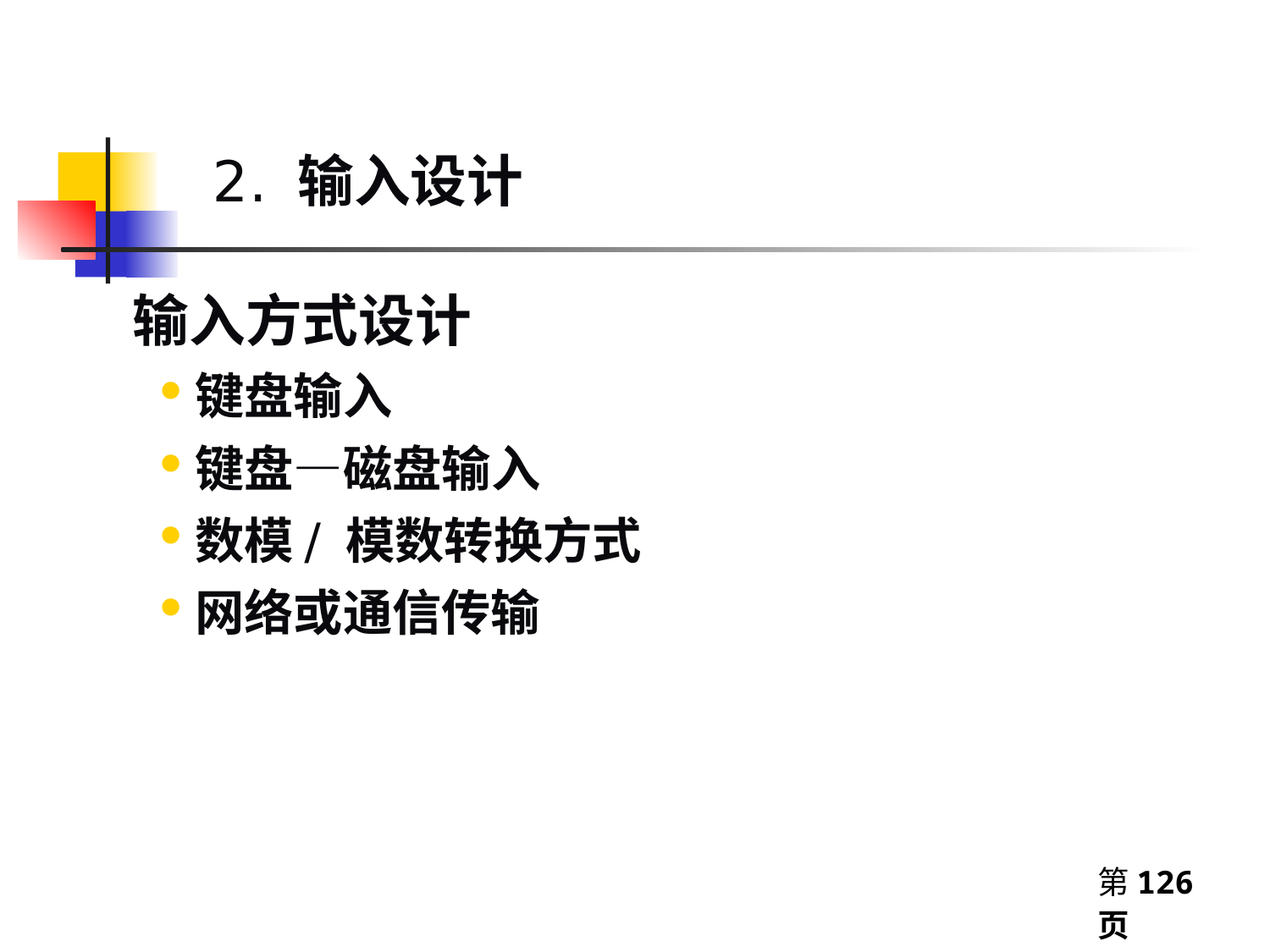

2. 输入设计
输入方式设计
键盘输入
键盘—磁盘输入
数模/模数转换方式
网络或通信传输